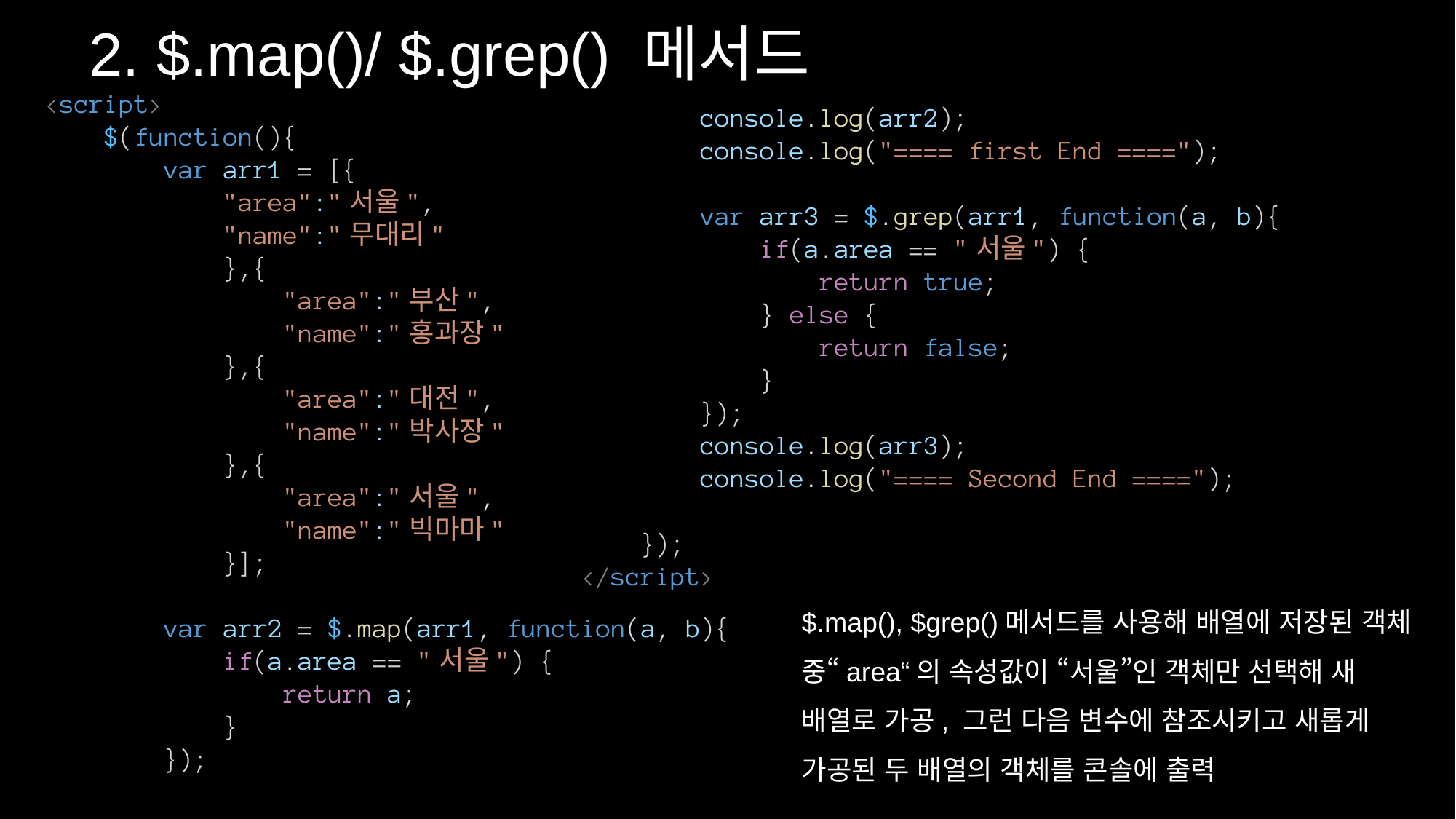

2. $.map()/ $.grep() 메서드
<script>
    $(function(){
        var arr1 = [{
            "area":"서울",
            "name":"무대리"
            },{
                "area":"부산",
                "name":"홍과장"
            },{
                "area":"대전",
                "name":"박사장"
            },{
                "area":"서울",
                "name":"빅마마"
            }];
        var arr2 = $.map(arr1, function(a, b){
            if(a.area == "서울") {
                return a;
            }
        });
        console.log(arr2);
        console.log("==== first End ====");
        var arr3 = $.grep(arr1, function(a, b){
            if(a.area == "서울") {
                return true;
            } else {
                return false;
            }
        });
        console.log(arr3);
        console.log("==== Second End ====");
    });
</script>
$.map(), $grep()메서드를 사용해 배열에 저장된 객체 중“area“의 속성값이 “서울”인 객체만 선택해 새 배열로 가공, 그런 다음 변수에 참조시키고 새롭게 가공된 두 배열의 객체를 콘솔에 출력